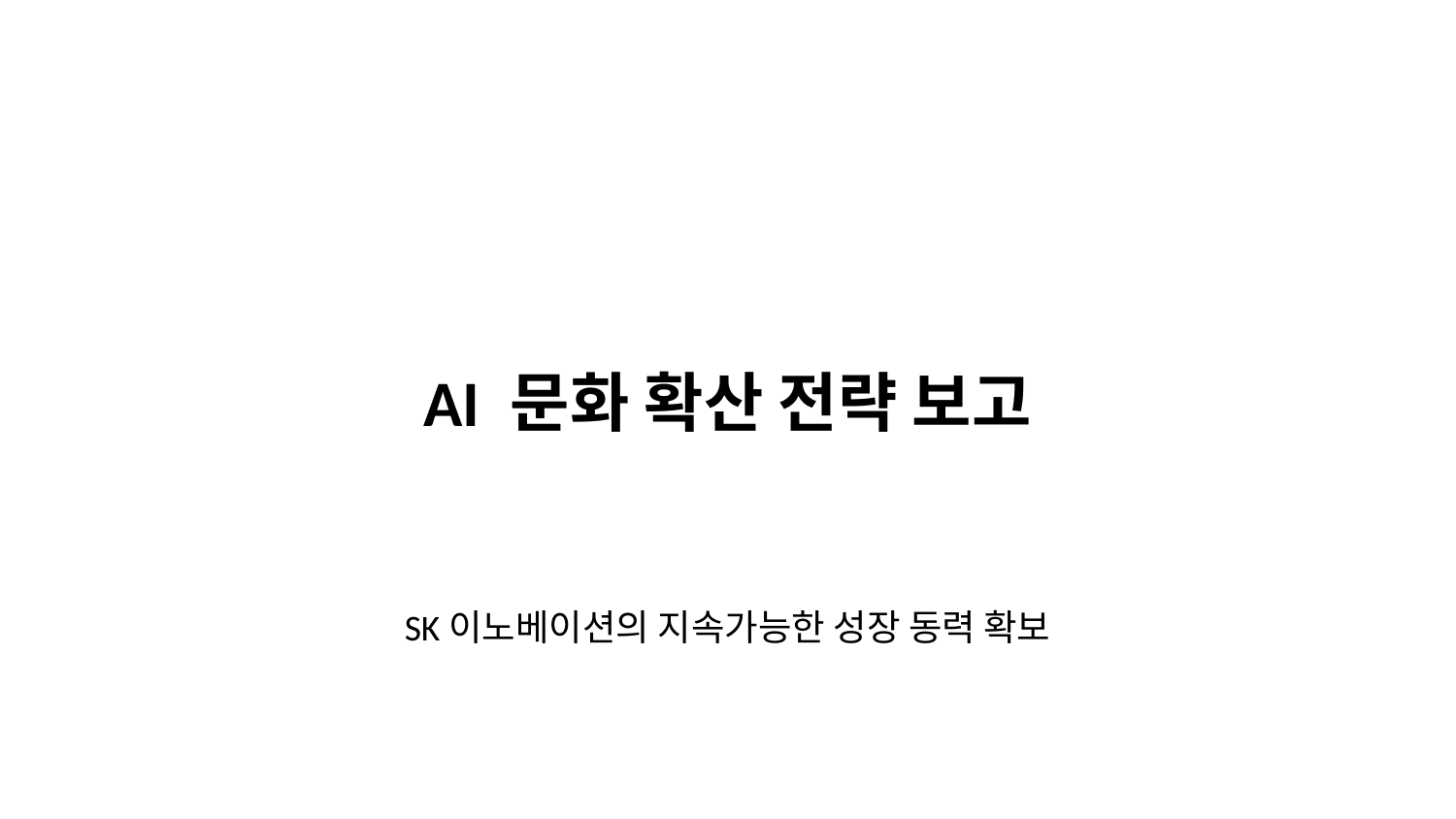

AI 문화 확산 전략 보고
SK이노베이션의 지속가능한 성장 동력 확보
2025. 6. 28.